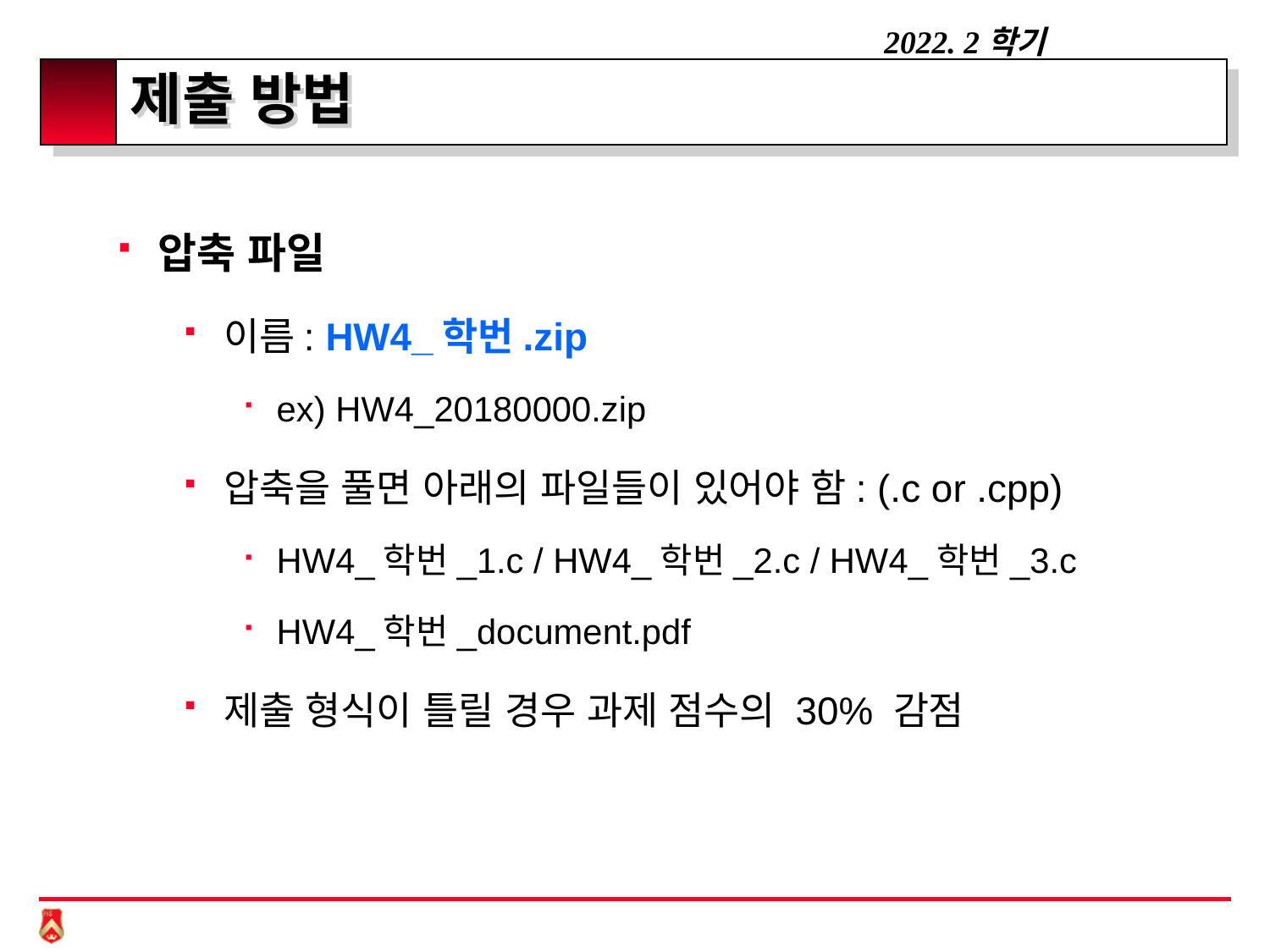

# 제출 방법

압축 파일
이름: HW4_학번.zip
ex) HW4_20180000.zip
압축을 풀면 아래의 파일들이 있어야 함: (.c or .cpp)
HW4_학번_1.c / HW4_학번_2.c / HW4_학번_3.c
HW4_학번_document.pdf
제출 형식이 틀릴 경우 과제 점수의 30% 감점